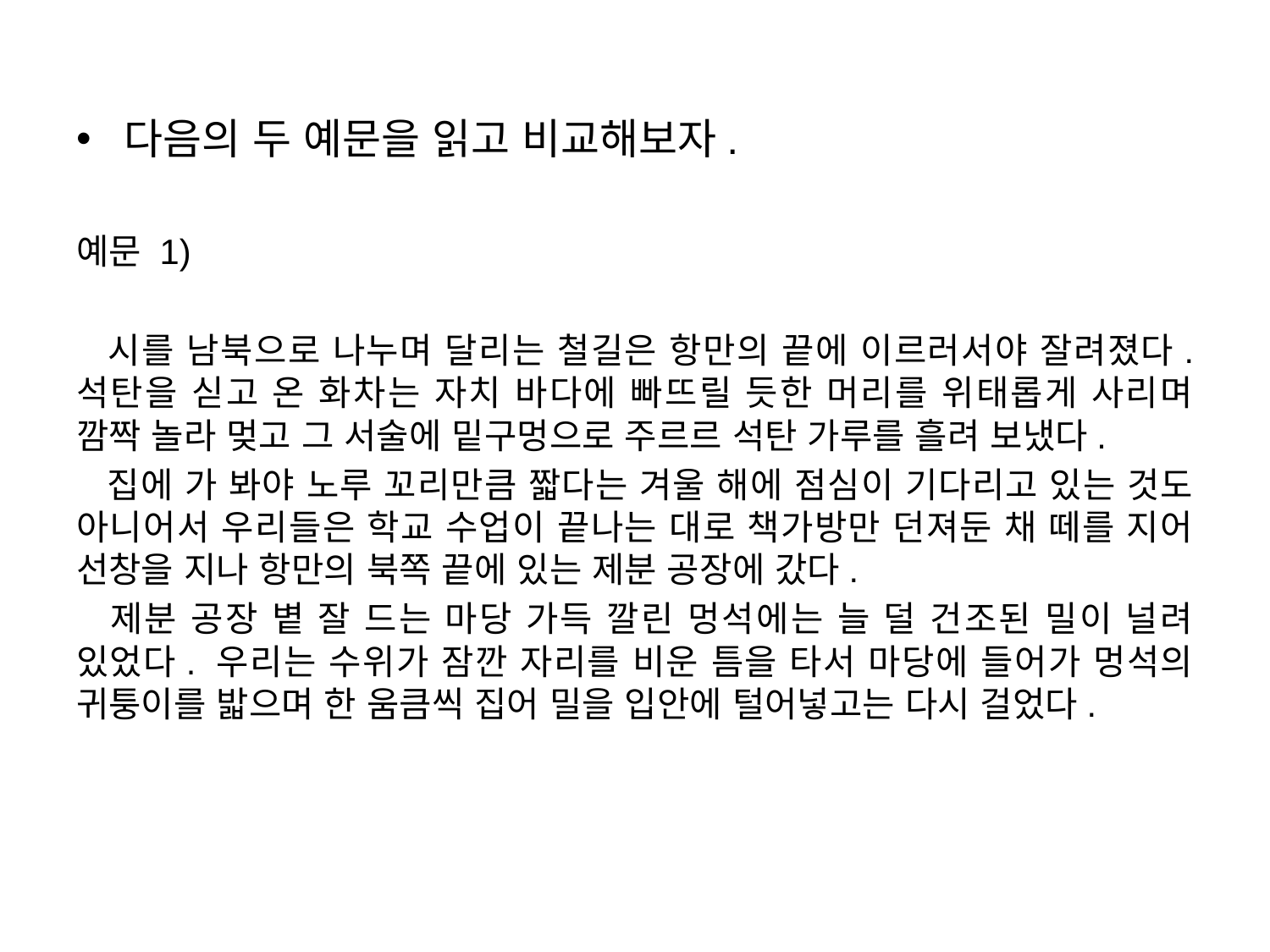

다음의 두 예문을 읽고 비교해보자.

예문 1)

  시를 남북으로 나누며 달리는 철길은 항만의 끝에 이르러서야 잘려졌다. 석탄을 싣고 온 화차는 자치 바다에 빠뜨릴 듯한 머리를 위태롭게 사리며 깜짝 놀라 멎고 그 서술에 밑구멍으로 주르르 석탄 가루를 흘려 보냈다.
  집에 가 봐야 노루 꼬리만큼 짧다는 겨울 해에 점심이 기다리고 있는 것도 아니어서 우리들은 학교 수업이 끝나는 대로 책가방만 던져둔 채 떼를 지어 선창을 지나 항만의 북쪽 끝에 있는 제분 공장에 갔다.
  제분 공장 볕 잘 드는 마당 가득 깔린 멍석에는 늘 덜 건조된 밀이 널려 있었다. 우리는 수위가 잠깐 자리를 비운 틈을 타서 마당에 들어가 멍석의 귀퉁이를 밟으며 한 움큼씩 집어 밀을 입안에 털어넣고는 다시 걸었다.